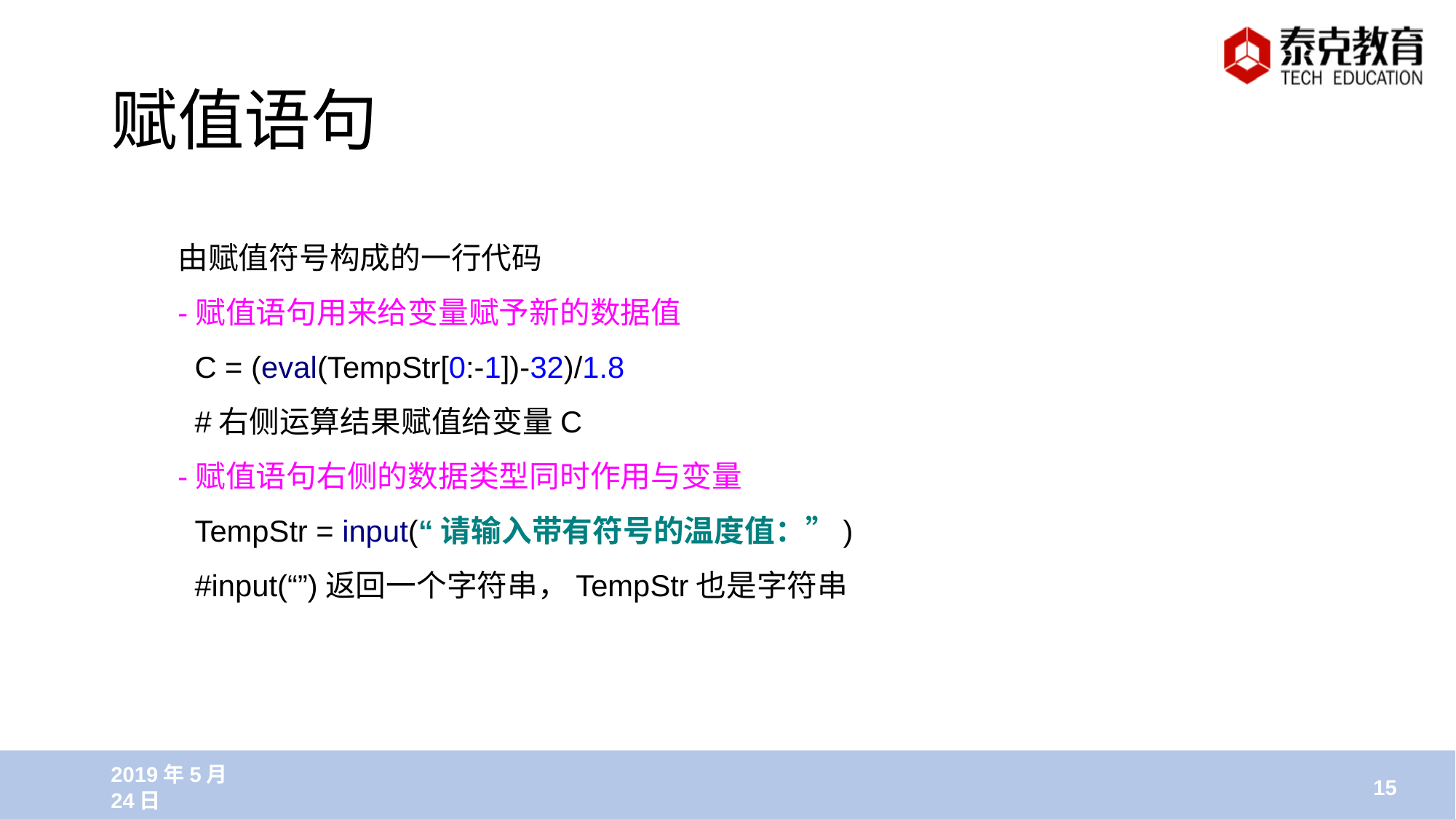

# 赋值语句
由赋值符号构成的一行代码
-赋值语句用来给变量赋予新的数据值
  C = (eval(TempStr[0:-1])-32)/1.8
  #右侧运算结果赋值给变量C
-赋值语句右侧的数据类型同时作用与变量
  TempStr = input(“请输入带有符号的温度值：”)
  #input(“”)返回一个字符串，TempStr也是字符串
2019年5月24日
15